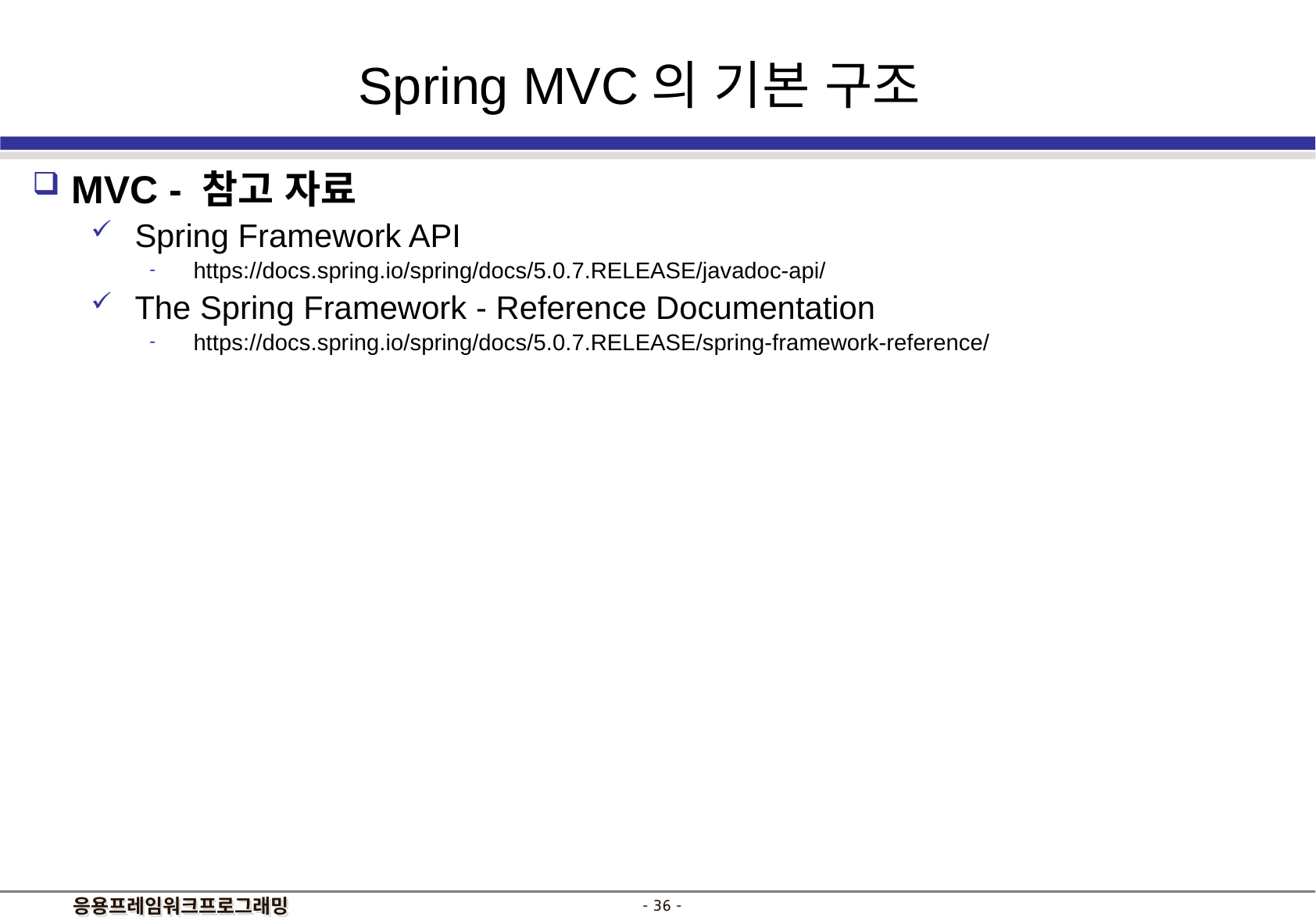

Spring MVC의 기본 구조
 MVC - 참고 자료
Spring Framework API
https://docs.spring.io/spring/docs/5.0.7.RELEASE/javadoc-api/
The Spring Framework - Reference Documentation
https://docs.spring.io/spring/docs/5.0.7.RELEASE/spring-framework-reference/

- 36 -